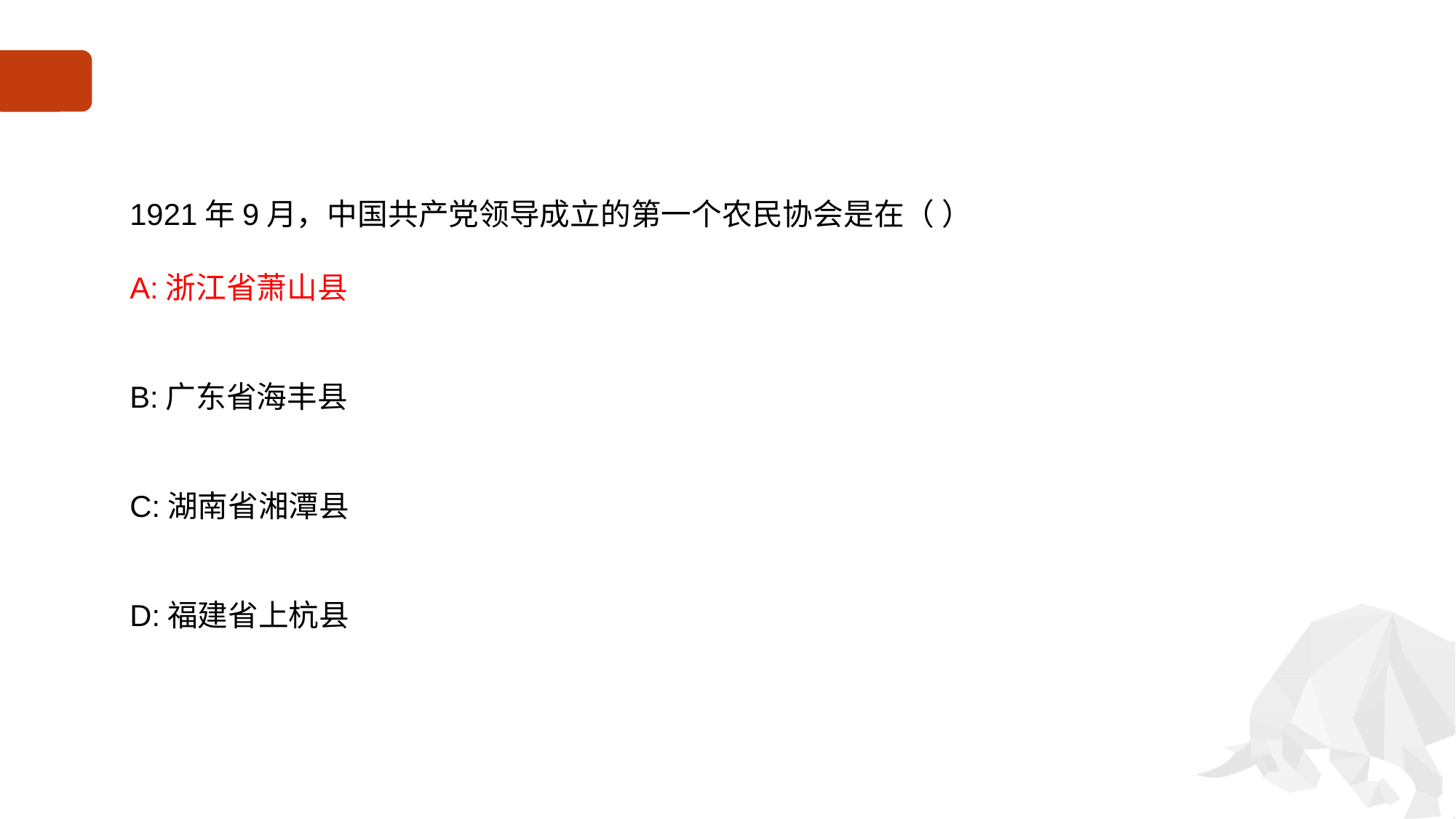

#
1921年9月，中国共产党领导成立的第一个农民协会是在（ ）

A:浙江省萧山县

B:广东省海丰县

C:湖南省湘潭县

D:福建省上杭县